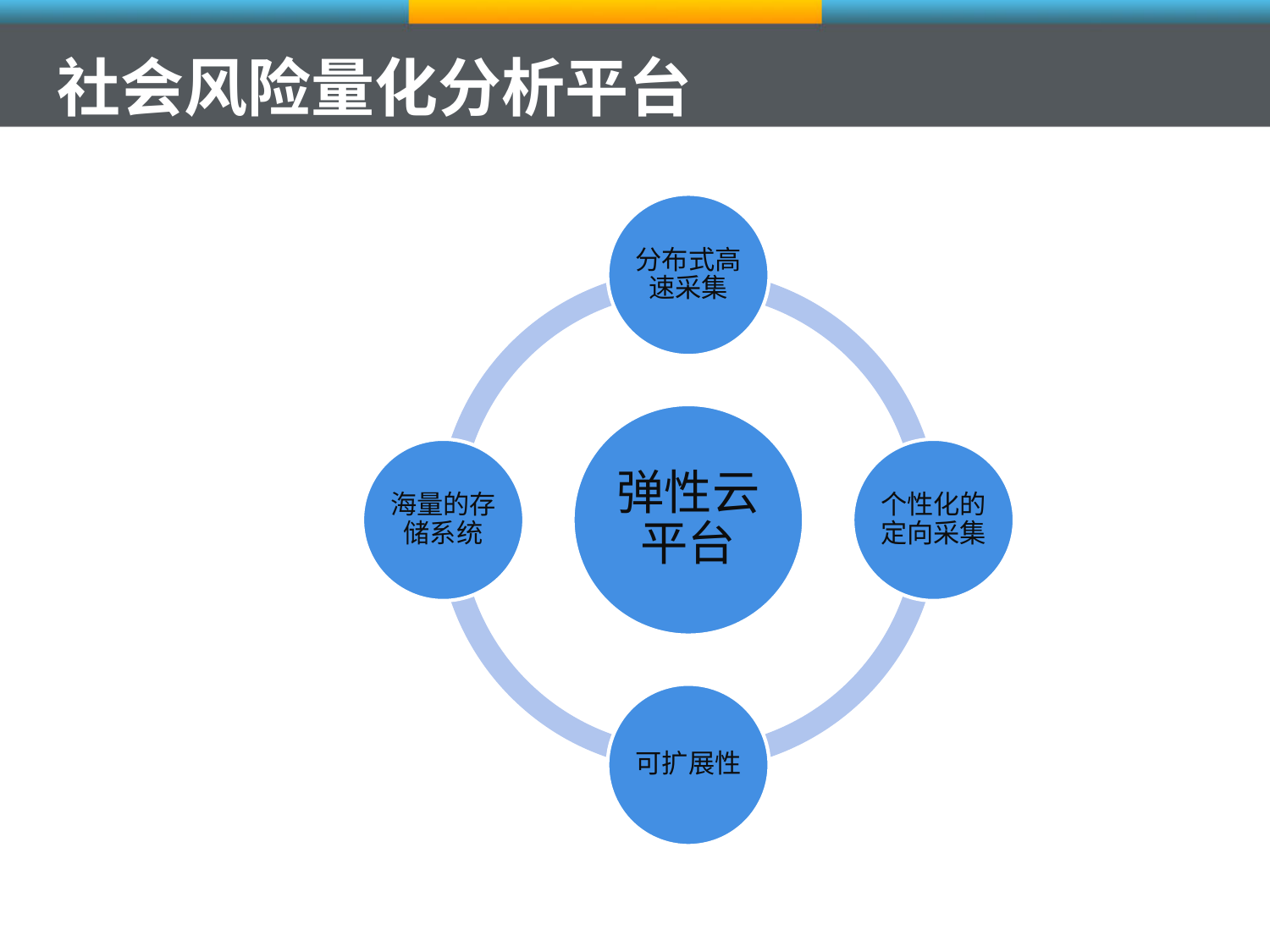

社会风险量化分析平台
弹性云平台
分布式高速采集
个性化的定向采集
可扩展性
海量的存储系统